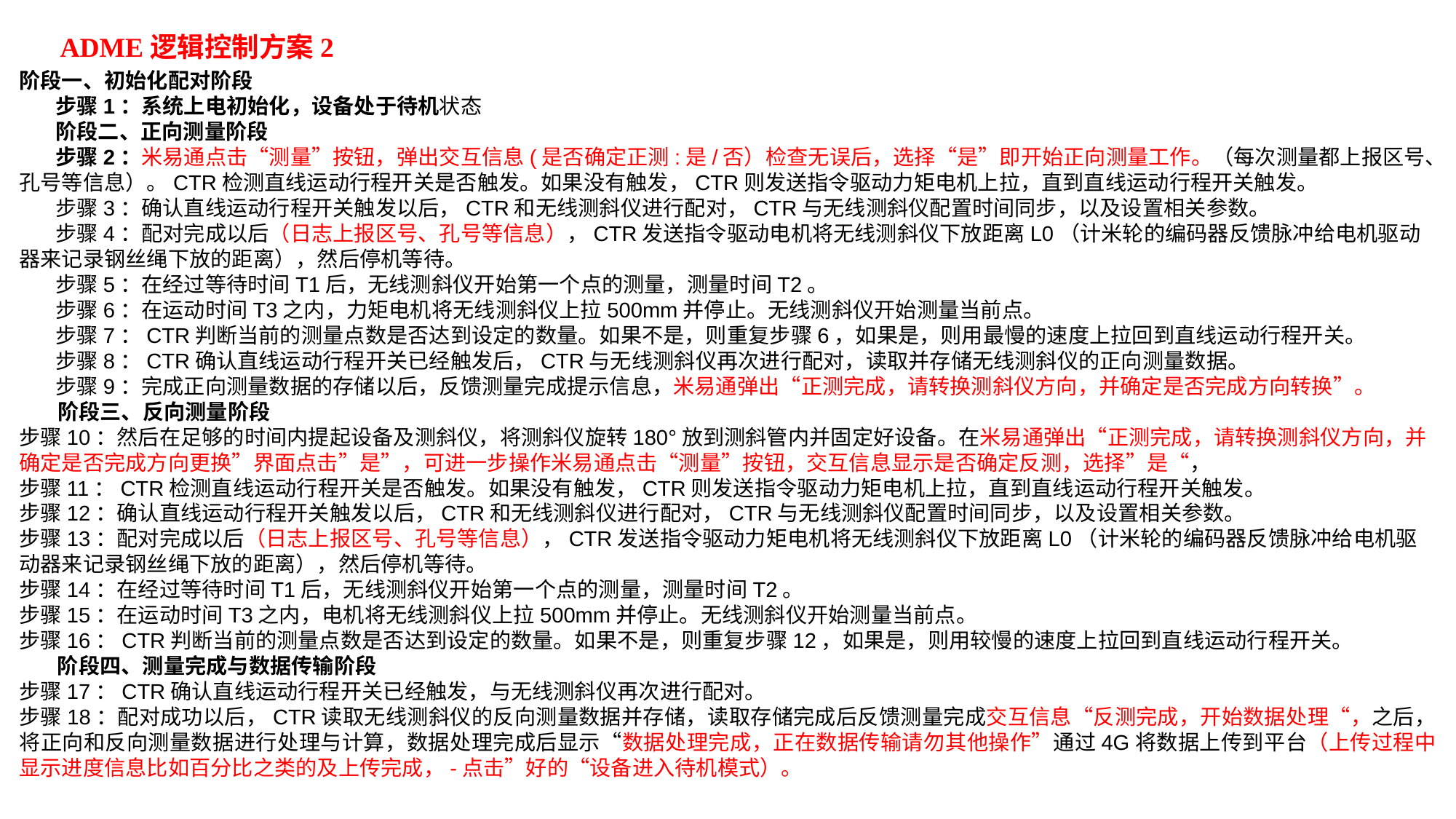

ADME逻辑控制方案2
阶段一、初始化配对阶段步骤1：系统上电初始化，设备处于待机状态
阶段二、正向测量阶段步骤2：米易通点击“测量”按钮，弹出交互信息(是否确定正测:是/否）检查无误后，选择“是”即开始正向测量工作。（每次测量都上报区号、孔号等信息）。CTR检测直线运动行程开关是否触发。如果没有触发，CTR则发送指令驱动力矩电机上拉，直到直线运动行程开关触发。步骤3：确认直线运动行程开关触发以后，CTR和无线测斜仪进行配对，CTR与无线测斜仪配置时间同步，以及设置相关参数。步骤4：配对完成以后（日志上报区号、孔号等信息），CTR发送指令驱动电机将无线测斜仪下放距离L0（计米轮的编码器反馈脉冲给电机驱动器来记录钢丝绳下放的距离），然后停机等待。步骤5：在经过等待时间T1后，无线测斜仪开始第一个点的测量，测量时间T2。步骤6：在运动时间T3之内，力矩电机将无线测斜仪上拉500mm并停止。无线测斜仪开始测量当前点。步骤7：CTR判断当前的测量点数是否达到设定的数量。如果不是，则重复步骤6，如果是，则用最慢的速度上拉回到直线运动行程开关。步骤8：CTR确认直线运动行程开关已经触发后，CTR与无线测斜仪再次进行配对，读取并存储无线测斜仪的正向测量数据。步骤9：完成正向测量数据的存储以后，反馈测量完成提示信息，米易通弹出“正测完成，请转换测斜仪方向，并确定是否完成方向转换”。
       阶段三、反向测量阶段
步骤10：然后在足够的时间内提起设备及测斜仪，将测斜仪旋转180°放到测斜管内并固定好设备。在米易通弹出“正测完成，请转换测斜仪方向，并确定是否完成方向更换”界面点击”是”，可进一步操作米易通点击“测量”按钮，交互信息显示是否确定反测，选择”是“，
步骤11：CTR检测直线运动行程开关是否触发。如果没有触发，CTR则发送指令驱动力矩电机上拉，直到直线运动行程开关触发。
步骤12：确认直线运动行程开关触发以后，CTR和无线测斜仪进行配对，CTR与无线测斜仪配置时间同步，以及设置相关参数。步骤13：配对完成以后（日志上报区号、孔号等信息），CTR发送指令驱动力矩电机将无线测斜仪下放距离L0（计米轮的编码器反馈脉冲给电机驱动器来记录钢丝绳下放的距离），然后停机等待。
步骤14：在经过等待时间T1后，无线测斜仪开始第一个点的测量，测量时间T2。
步骤15：在运动时间T3之内，电机将无线测斜仪上拉500mm并停止。无线测斜仪开始测量当前点。
步骤16：CTR判断当前的测量点数是否达到设定的数量。如果不是，则重复步骤12，如果是，则用较慢的速度上拉回到直线运动行程开关。
       阶段四、测量完成与数据传输阶段
步骤17：CTR确认直线运动行程开关已经触发，与无线测斜仪再次进行配对。
步骤18：配对成功以后，CTR读取无线测斜仪的反向测量数据并存储，读取存储完成后反馈测量完成交互信息“反测完成，开始数据处理“，之后，将正向和反向测量数据进行处理与计算，数据处理完成后显示“数据处理完成，正在数据传输请勿其他操作”通过4G将数据上传到平台（上传过程中显示进度信息比如百分比之类的及上传完成，-点击”好的“设备进入待机模式）。